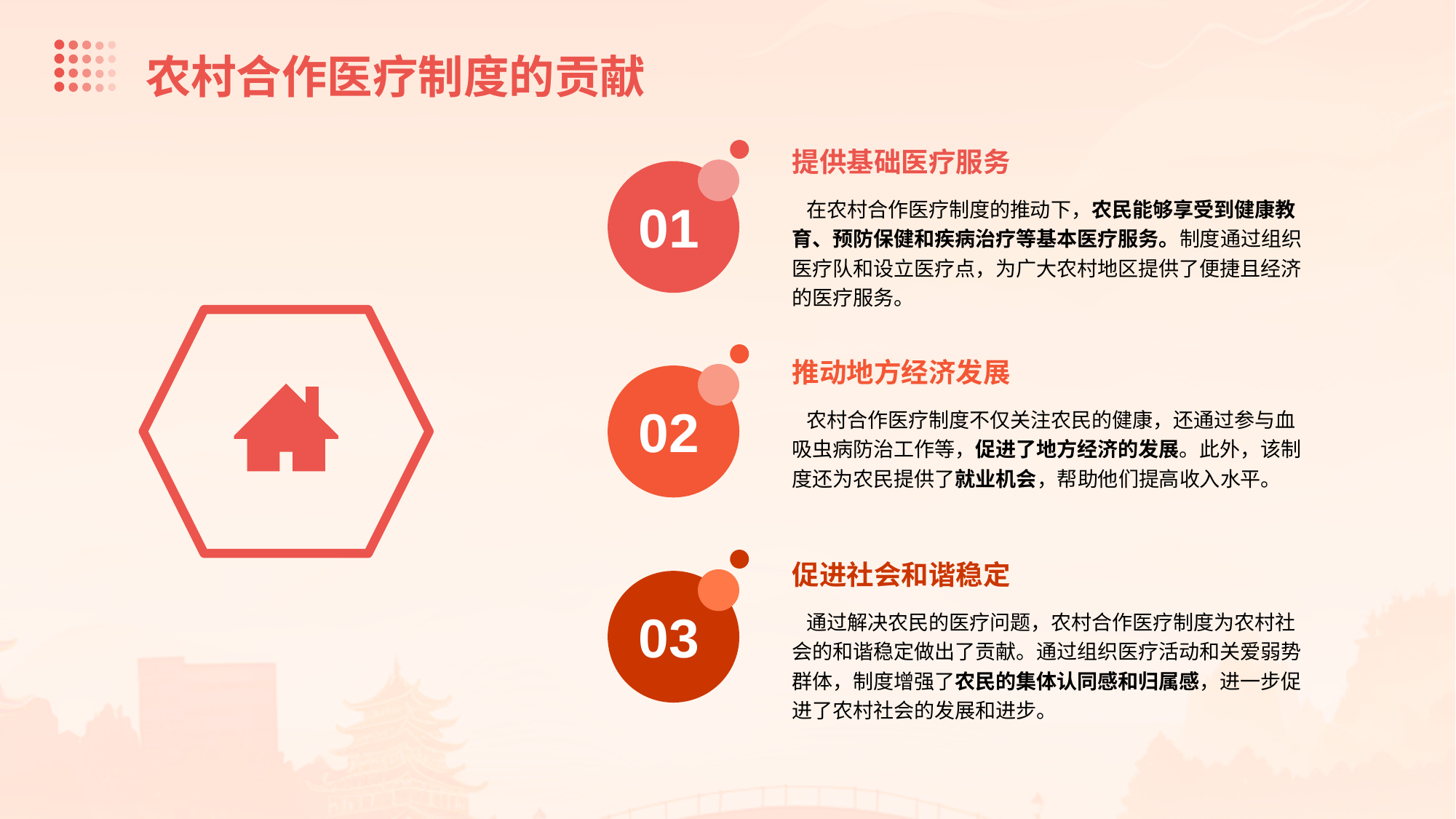

农村合作医疗制度的贡献

提供基础医疗服务

  在农村合作医疗制度的推动下，农民能够享受到健康教育、预防保健和疾病治疗等基本医疗服务。制度通过组织医疗队和设立医疗点，为广大农村地区提供了便捷且经济的医疗服务。
01

推动地方经济发展

  农村合作医疗制度不仅关注农民的健康，还通过参与血吸虫病防治工作等，促进了地方经济的发展。此外，该制度还为农民提供了就业机会，帮助他们提高收入水平。
02

促进社会和谐稳定

  通过解决农民的医疗问题，农村合作医疗制度为农村社会的和谐稳定做出了贡献。通过组织医疗活动和关爱弱势群体，制度增强了农民的集体认同感和归属感，进一步促进了农村社会的发展和进步。
03